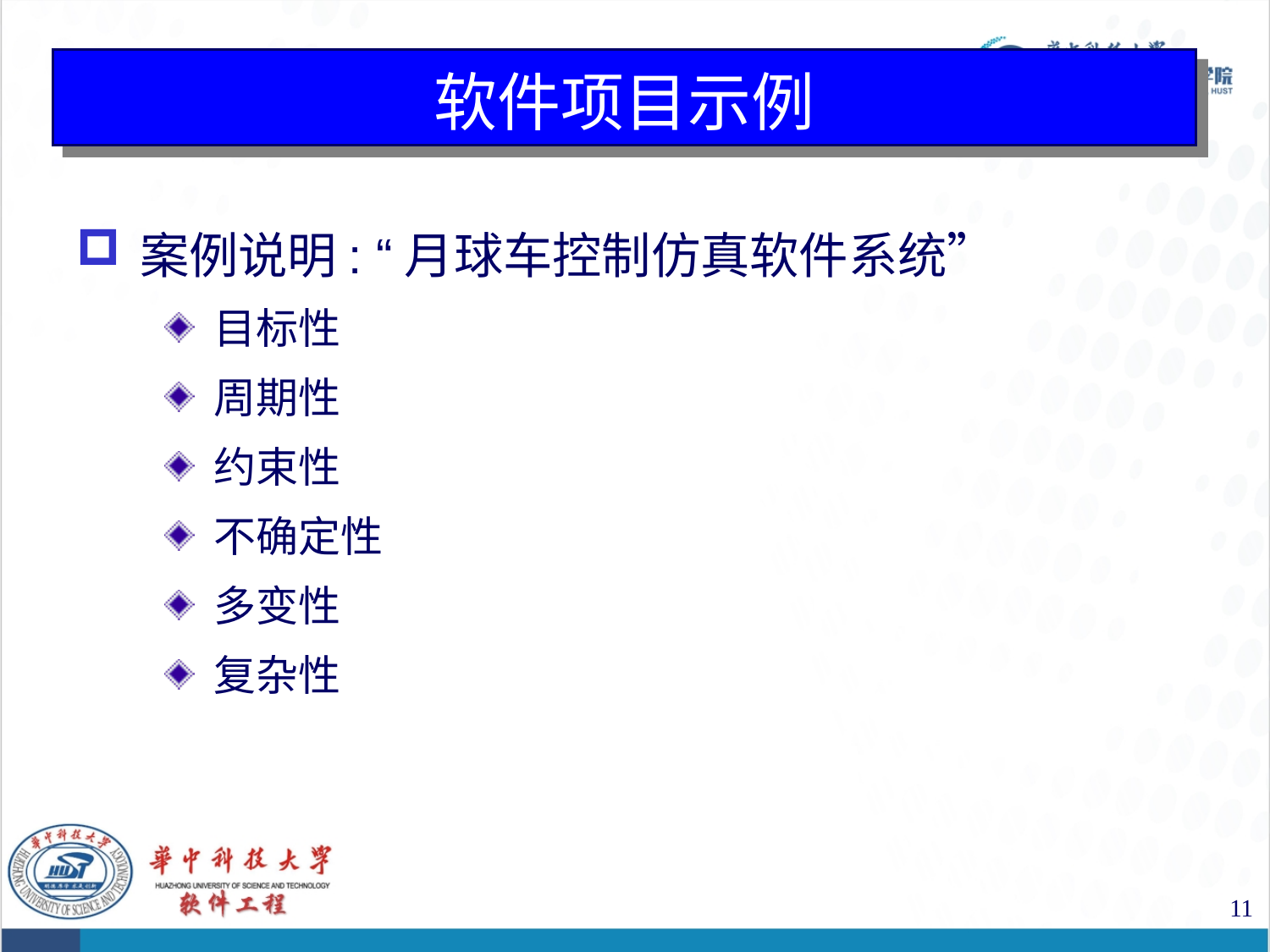

# 软件项目示例
案例说明: “月球车控制仿真软件系统”
目标性
周期性
约束性
不确定性
多变性
复杂性
11